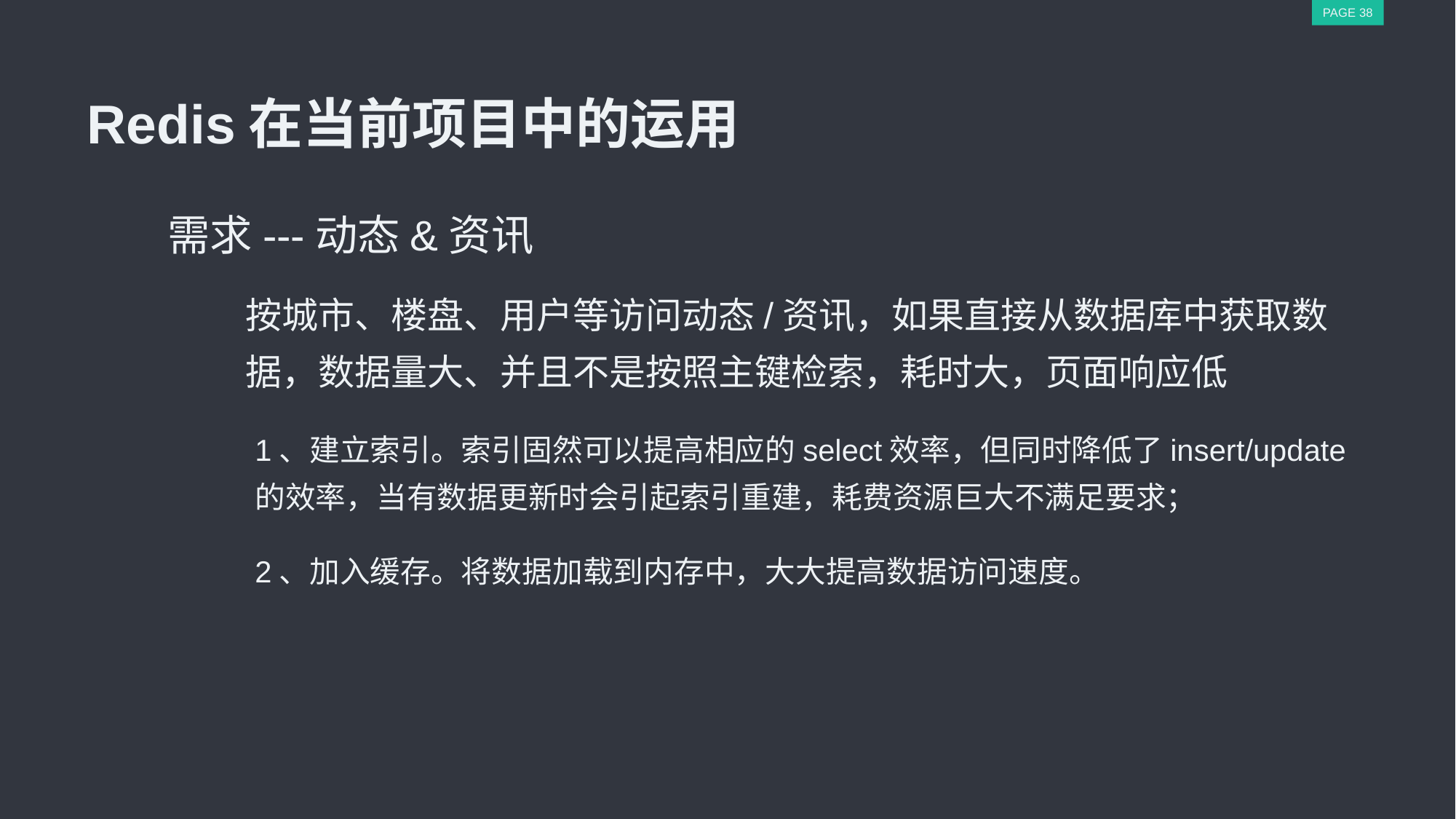

PAGE 38
Redis在当前项目中的运用
需求---动态&资讯
按城市、楼盘、用户等访问动态/资讯，如果直接从数据库中获取数据，数据量大、并且不是按照主键检索，耗时大，页面响应低
1、建立索引。索引固然可以提高相应的select效率，但同时降低了insert/update的效率，当有数据更新时会引起索引重建，耗费资源巨大不满足要求；
2、加入缓存。将数据加载到内存中，大大提高数据访问速度。